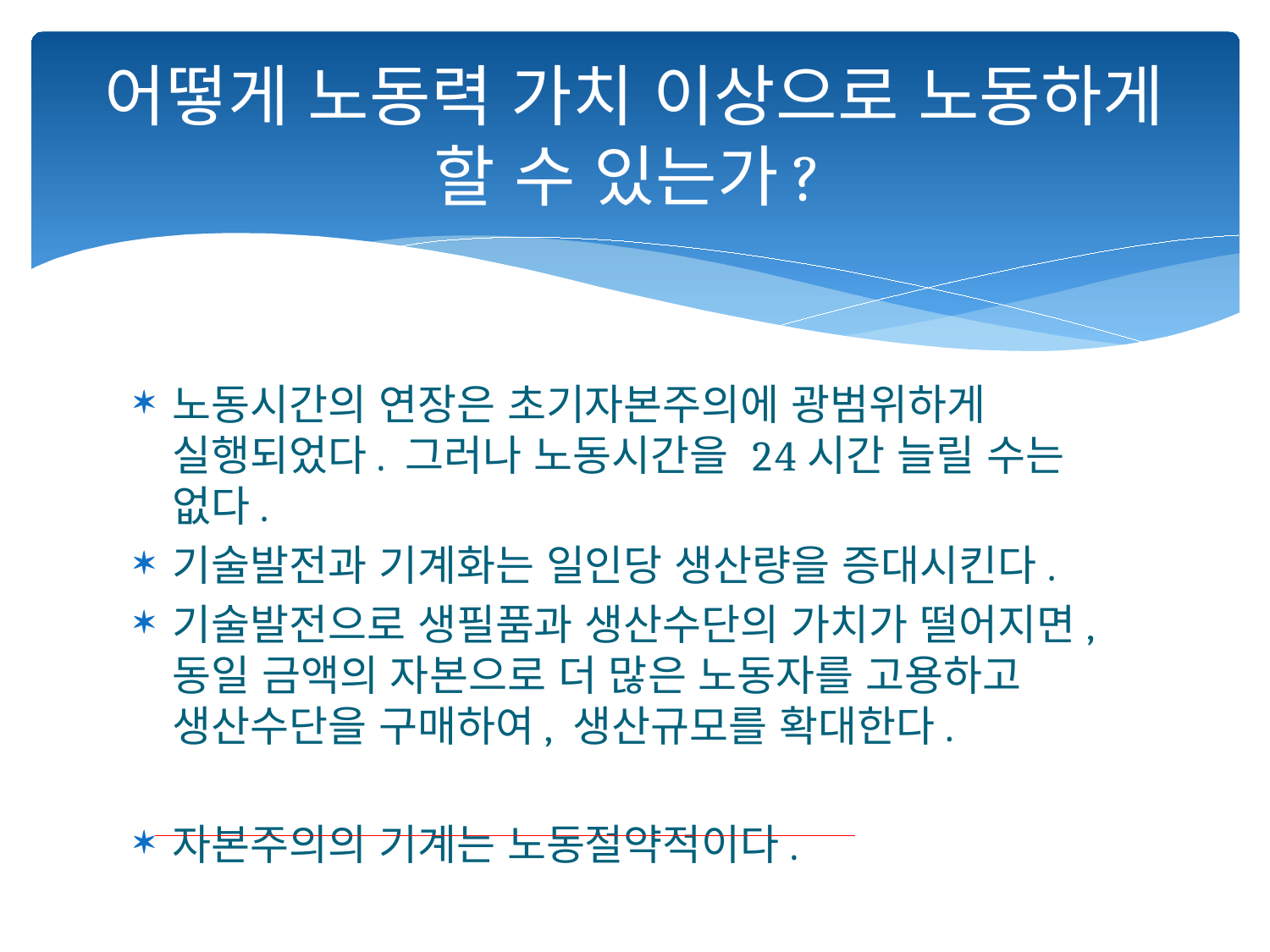

# 어떻게 노동력 가치 이상으로 노동하게 할 수 있는가?
기술 발전 > 가격이 싸짐
But 노동자와 경쟁하게 됨
노동시간의 연장은 초기자본주의에 광범위하게 실행되었다. 그러나 노동시간을 24시간 늘릴 수는 없다.
기술발전과 기계화는 일인당 생산량을 증대시킨다.
기술발전으로 생필품과 생산수단의 가치가 떨어지면, 동일 금액의 자본으로 더 많은 노동자를 고용하고 생산수단을 구매하여, 생산규모를 확대한다.

자본주의의 기계는 노동절약적이다.